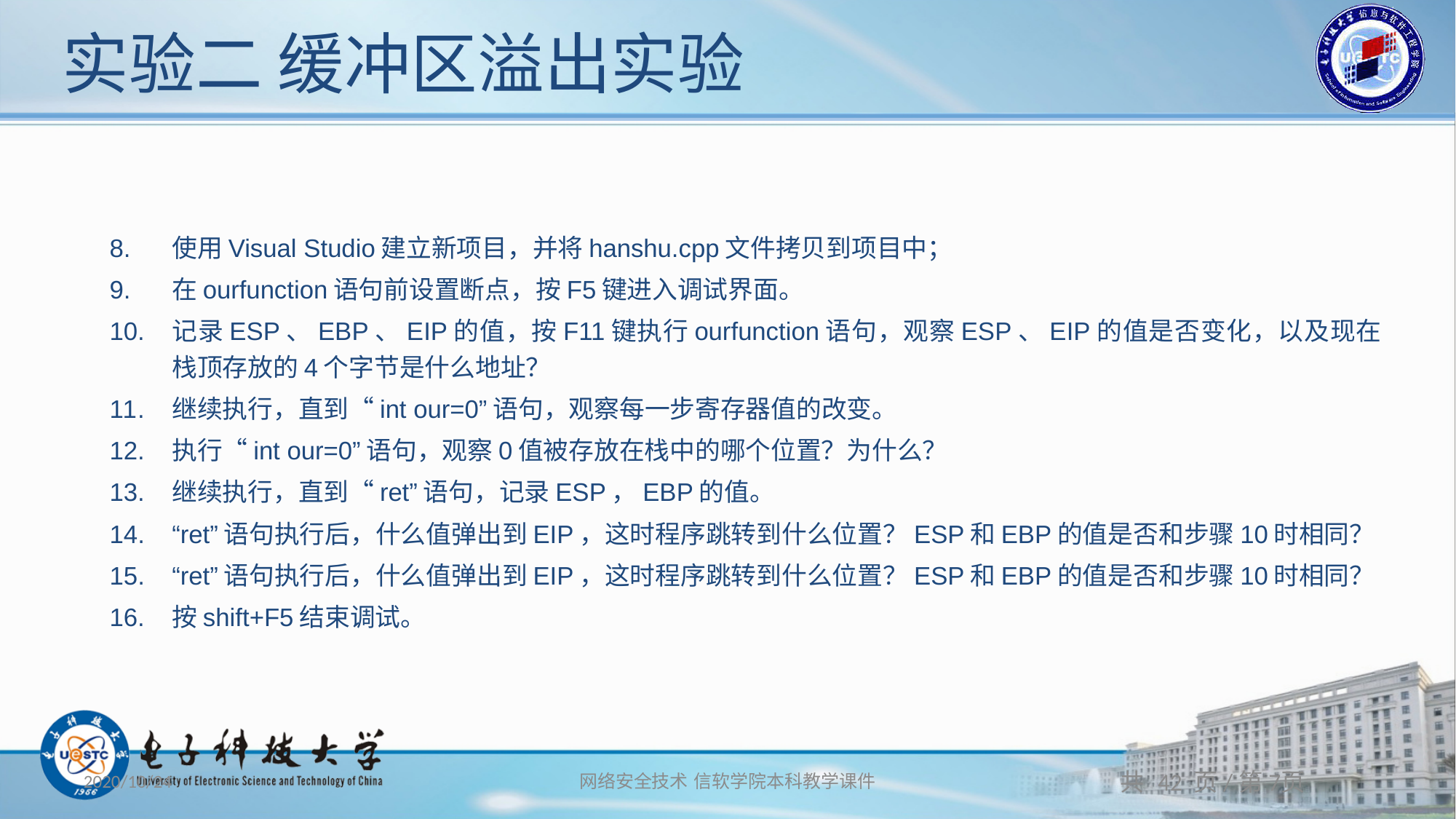

# 实验二 缓冲区溢出实验
使用Visual Studio建立新项目，并将hanshu.cpp文件拷贝到项目中；
在ourfunction语句前设置断点，按F5键进入调试界面。
记录ESP、EBP、EIP的值，按F11键执行ourfunction语句，观察ESP、EIP的值是否变化，以及现在栈顶存放的4个字节是什么地址？
继续执行，直到“int our=0”语句，观察每一步寄存器值的改变。
执行“int our=0”语句，观察0值被存放在栈中的哪个位置？为什么？
继续执行，直到“ret”语句，记录ESP，EBP的值。
“ret”语句执行后，什么值弹出到EIP，这时程序跳转到什么位置？ESP和EBP的值是否和步骤10时相同？
“ret”语句执行后，什么值弹出到EIP，这时程序跳转到什么位置？ESP和EBP的值是否和步骤10时相同？
按shift+F5结束调试。

2020/10/24
网络安全技术 信软学院本科教学课件
共 42 页/第7页